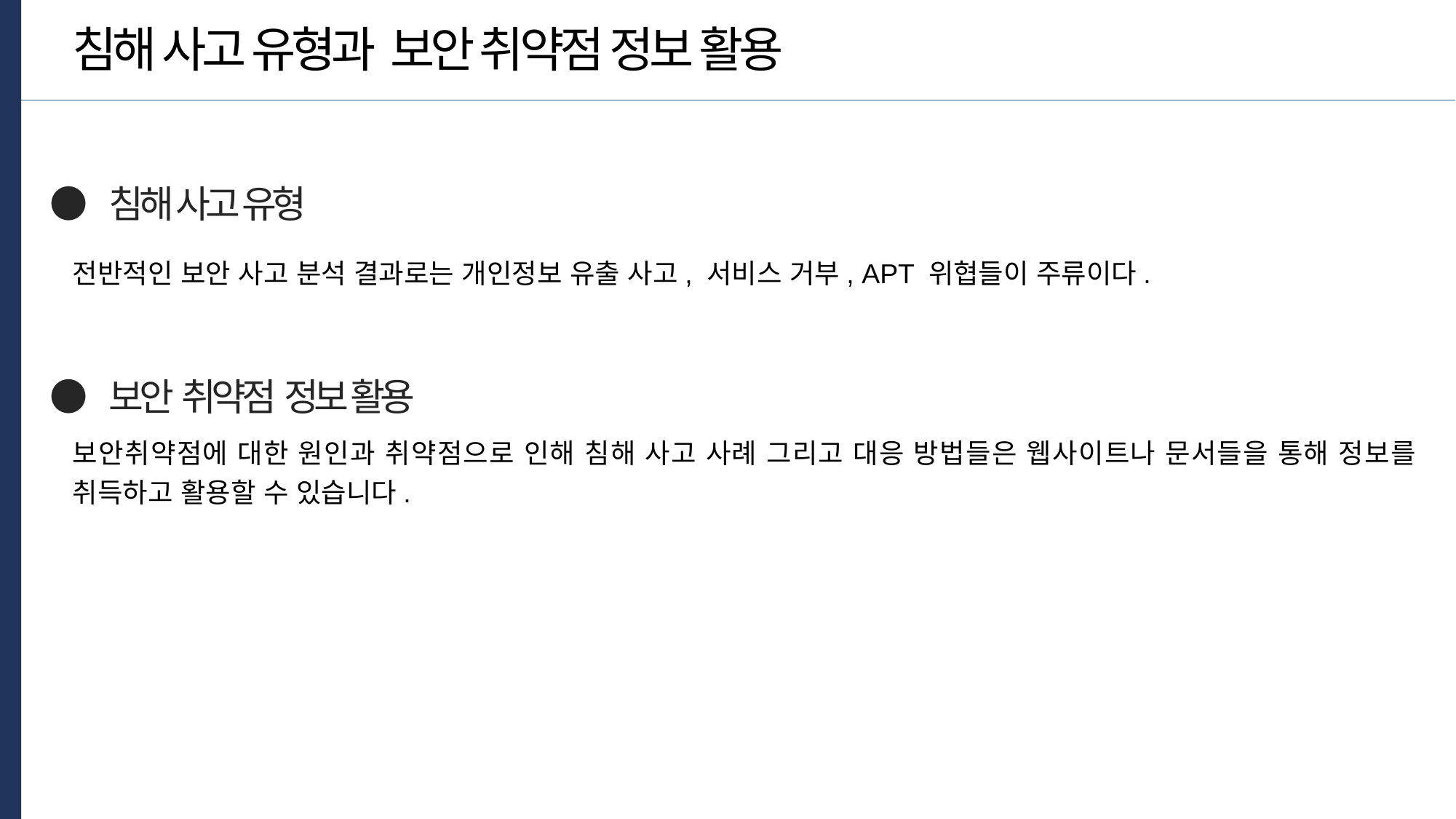

침해 사고 유형과  보안 취약점 정보 활용
●  침해 사고 유형
전반적인 보안 사고 분석 결과로는 개인정보 유출 사고, 서비스 거부, APT 위협들이 주류이다.
●  보안  취약점  정보 활용
보안취약점에 대한 원인과 취약점으로 인해 침해 사고 사례 그리고 대응 방법들은 웹사이트나 문서들을 통해 정보를 취득하고 활용할 수 있습니다.